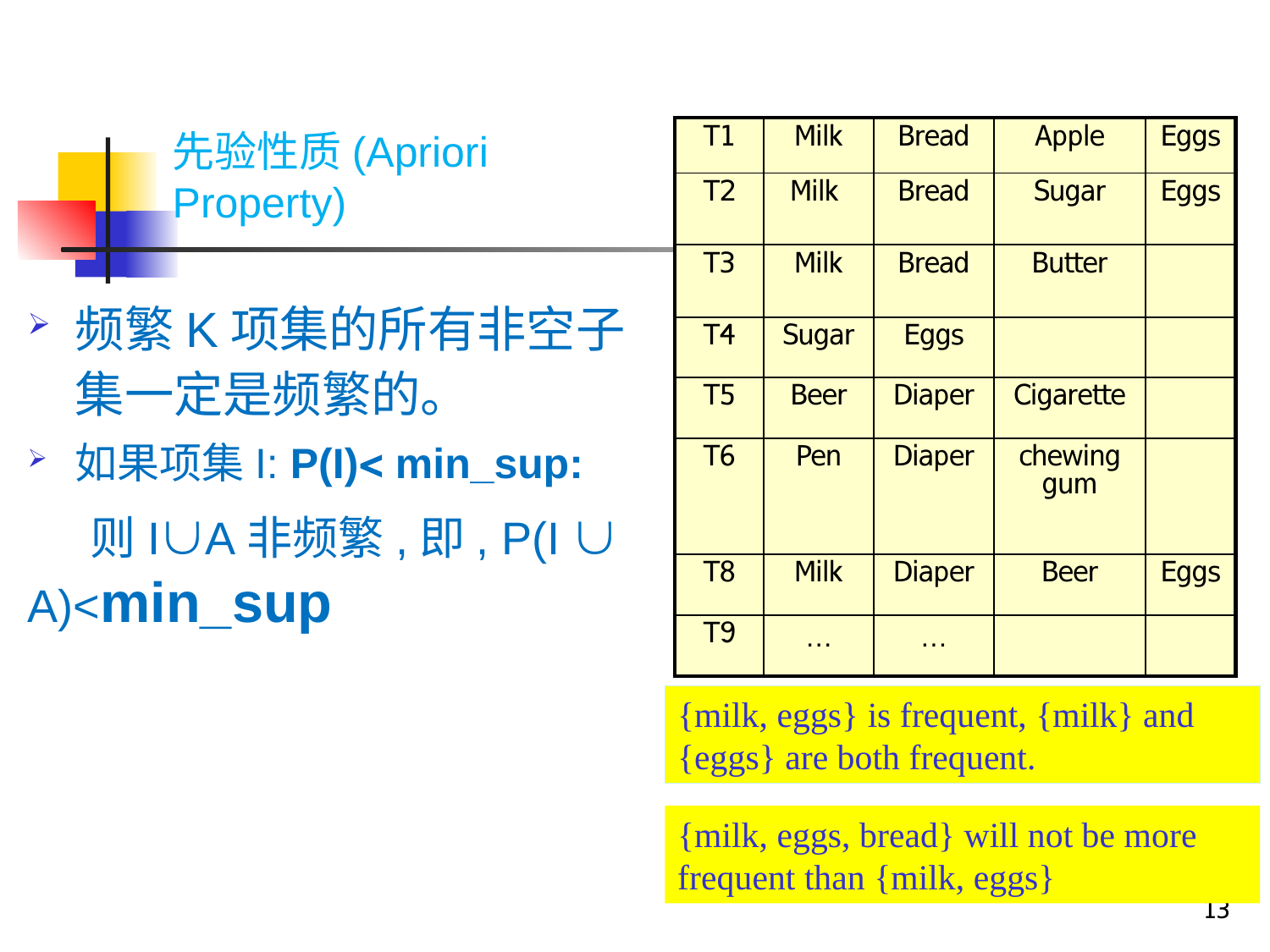

| T1 | Milk | Bread | Apple | Eggs |
| --- | --- | --- | --- | --- |
| T2 | Milk | Bread | Sugar | Eggs |
| T3 | Milk | Bread | Butter |  |
| T4 | Sugar | Eggs |  |  |
| T5 | Beer | Diaper | Cigarette |  |
| T6 | Pen | Diaper | chewing gum |  |
| T8 | Milk | Diaper | Beer | Eggs |
| T9 | … | … |  |  |
# 先验性质(Apriori Property)
频繁K项集的所有非空子集一定是频繁的。
如果项集I: P(I)< min_sup:
     则I∪A非频繁,即, P(I ∪ A)<min_sup
{milk, eggs} is frequent, {milk} and {eggs} are both frequent.
{milk, eggs, bread} will not be more frequent than {milk, eggs}
13